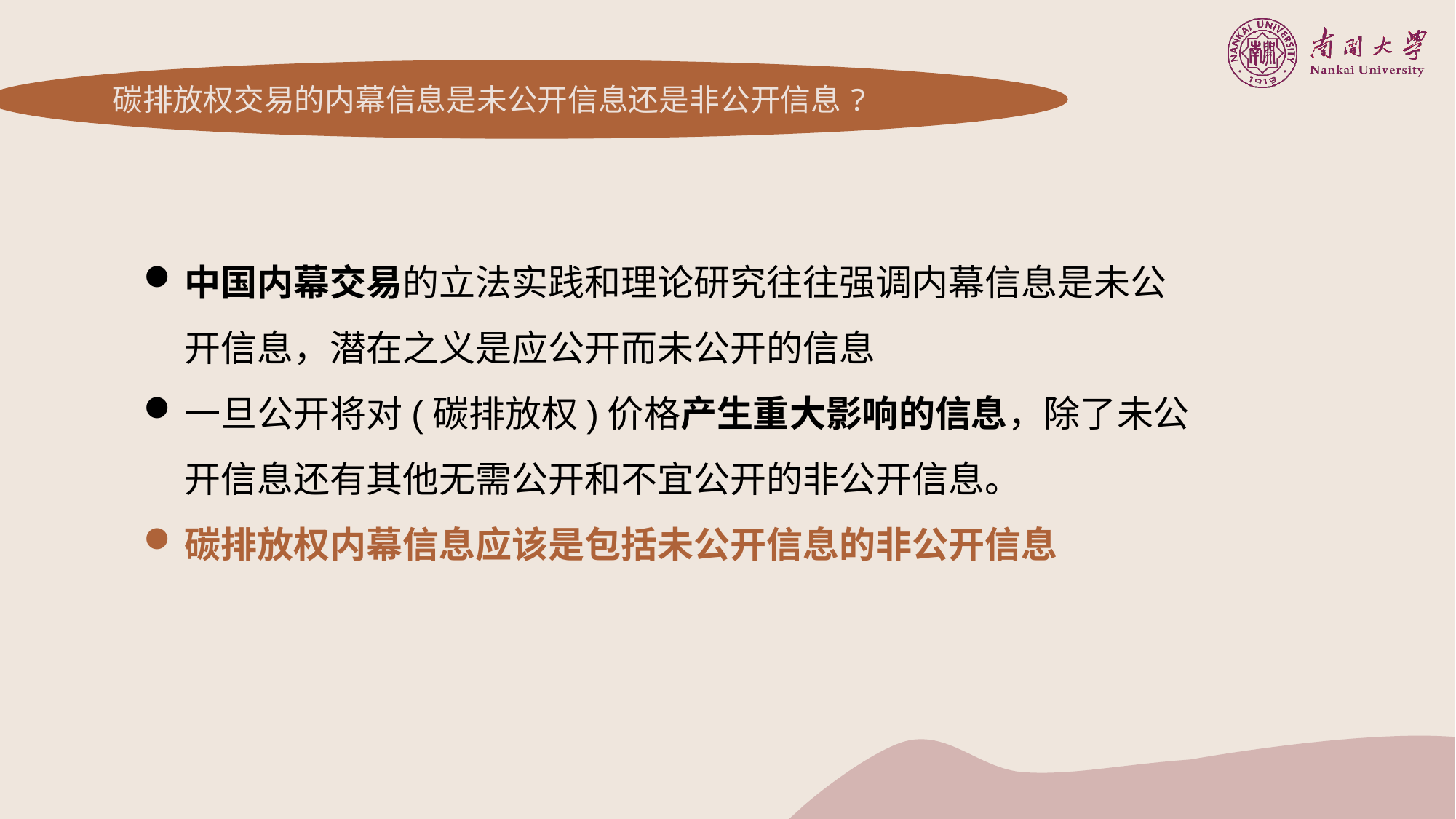

碳排放权交易的内幕信息是未公开信息还是非公开信息?
中国内幕交易的立法实践和理论研究往往强调内幕信息是未公开信息，潜在之义是应公开而未公开的信息
一旦公开将对(碳排放权)价格产生重大影响的信息，除了未公开信息还有其他无需公开和不宜公开的非公开信息。
碳排放权内幕信息应该是包括未公开信息的非公开信息